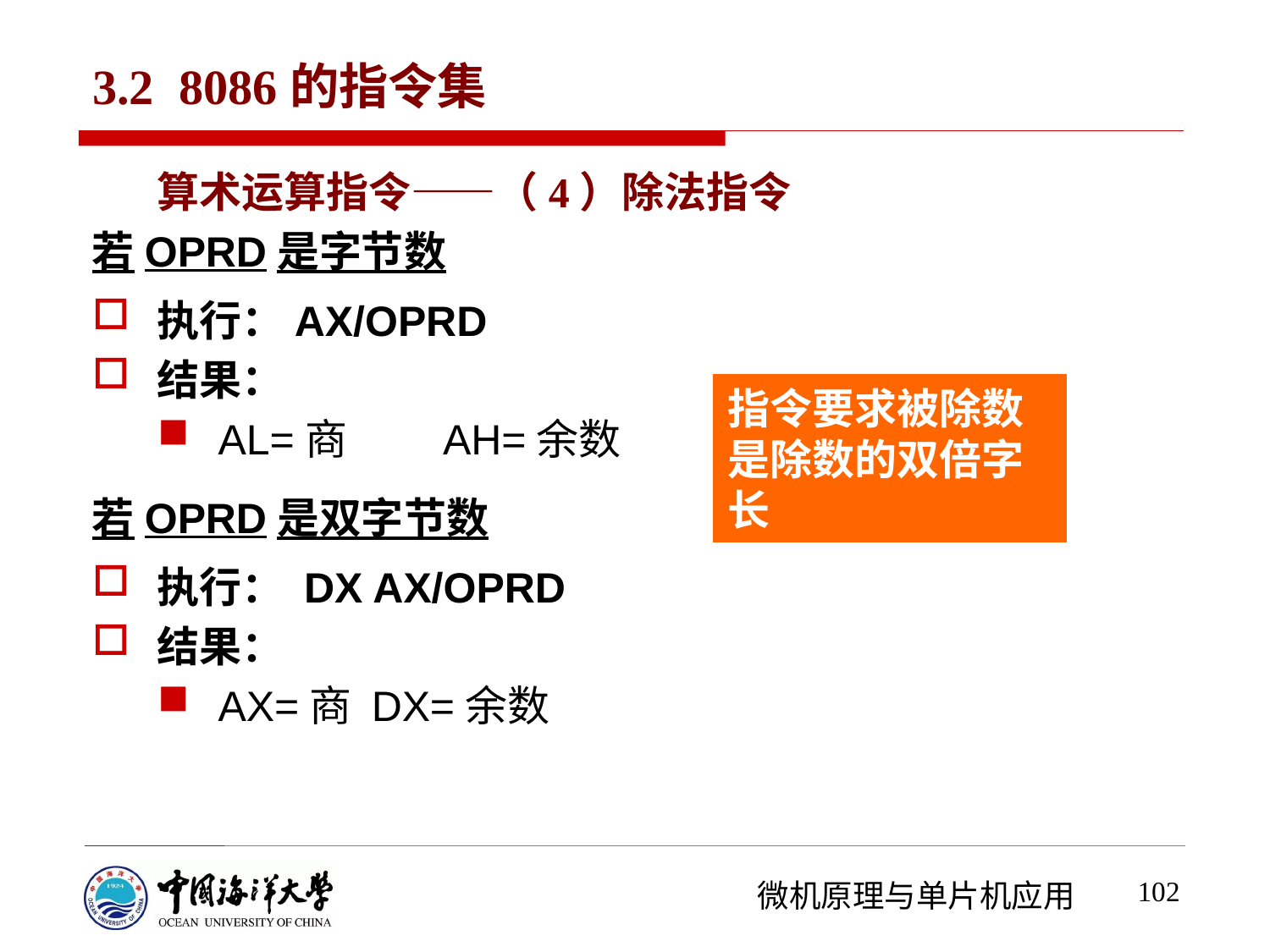

# 3.2  8086的指令集
算术运算指令——（4）除法指令
若OPRD是字节数
执行：AX/OPRD
结果：
AL=商         AH=余数
若OPRD是双字节数
执行： DX AX/OPRD
结果：
AX=商 DX=余数

指令要求被除数是除数的双倍字长
102